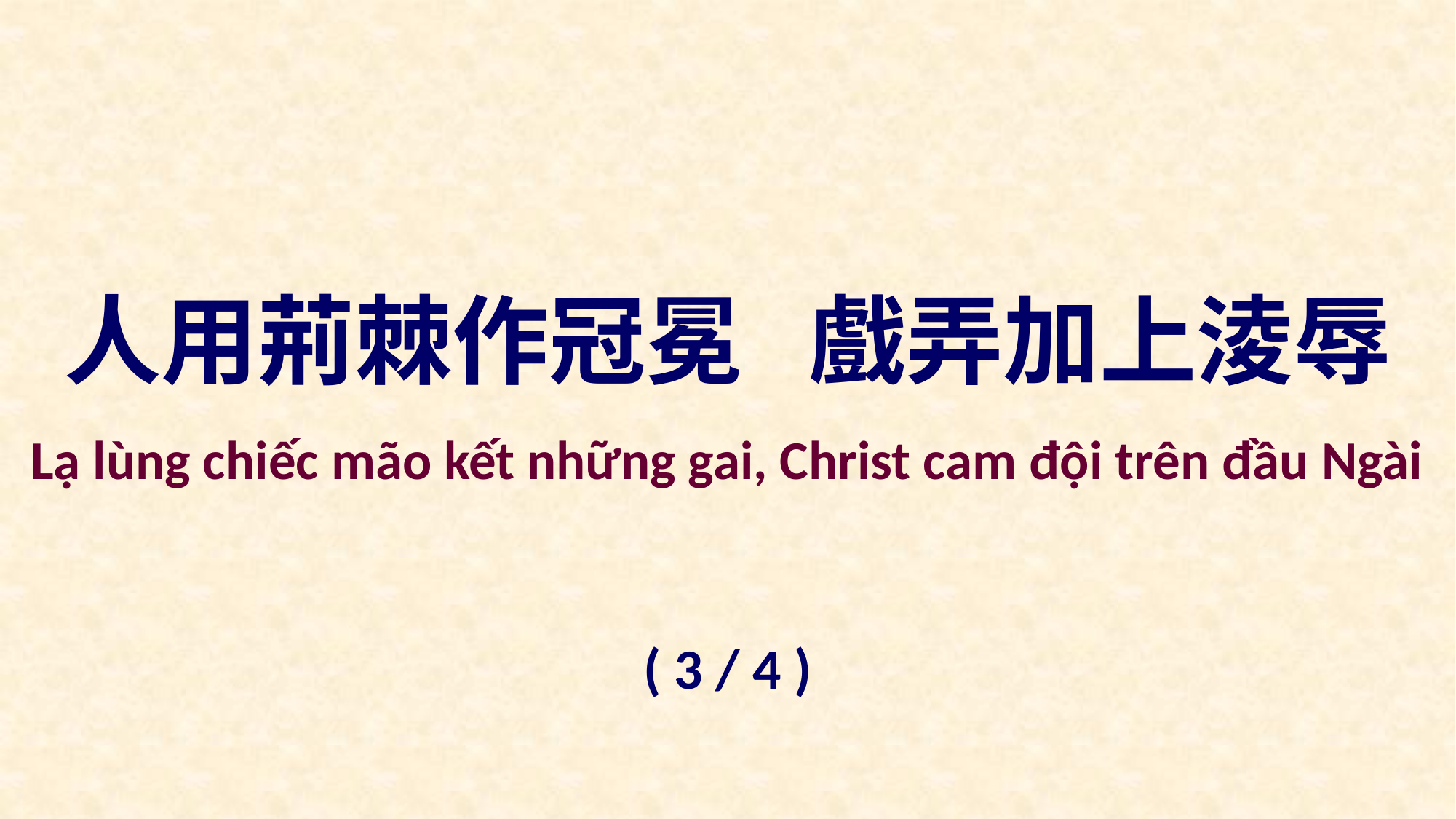

人用荊棘作冠冕   戲弄加上淩辱
Lạ lùng chiếc mão kết những gai, Christ cam đội trên đầu Ngài
( 3 / 4 )